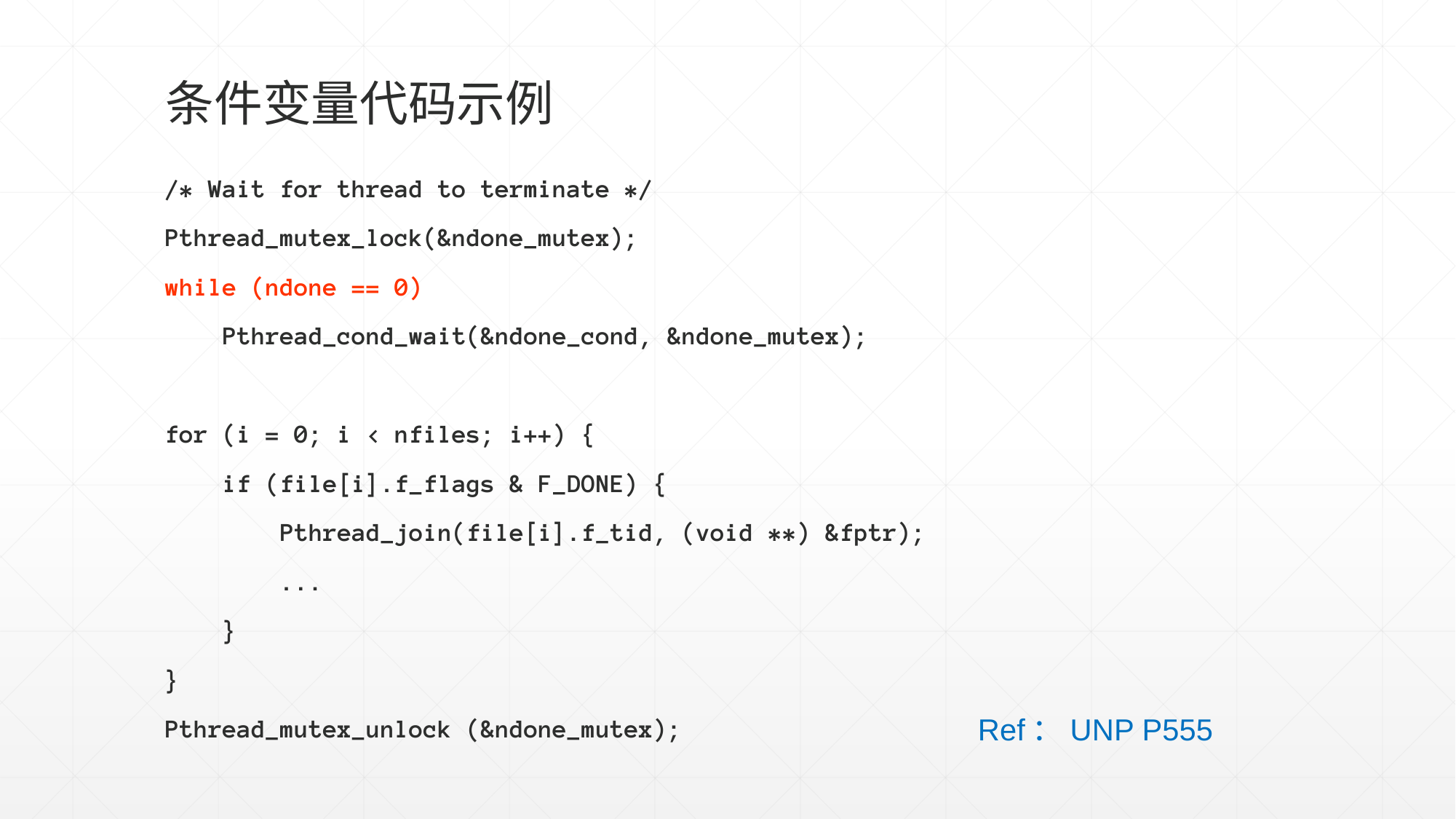

# 条件变量代码示例
/* Wait for thread to terminate */
Pthread_mutex_lock(&ndone_mutex);
while (ndone == 0)
    Pthread_cond_wait(&ndone_cond, &ndone_mutex);

for (i = 0; i < nfiles; i++) {
    if (file[i].f_flags & F_DONE) {
        Pthread_join(file[i].f_tid, (void **) &fptr);
        ...
    }
}
Pthread_mutex_unlock (&ndone_mutex);

Ref：UNP P555